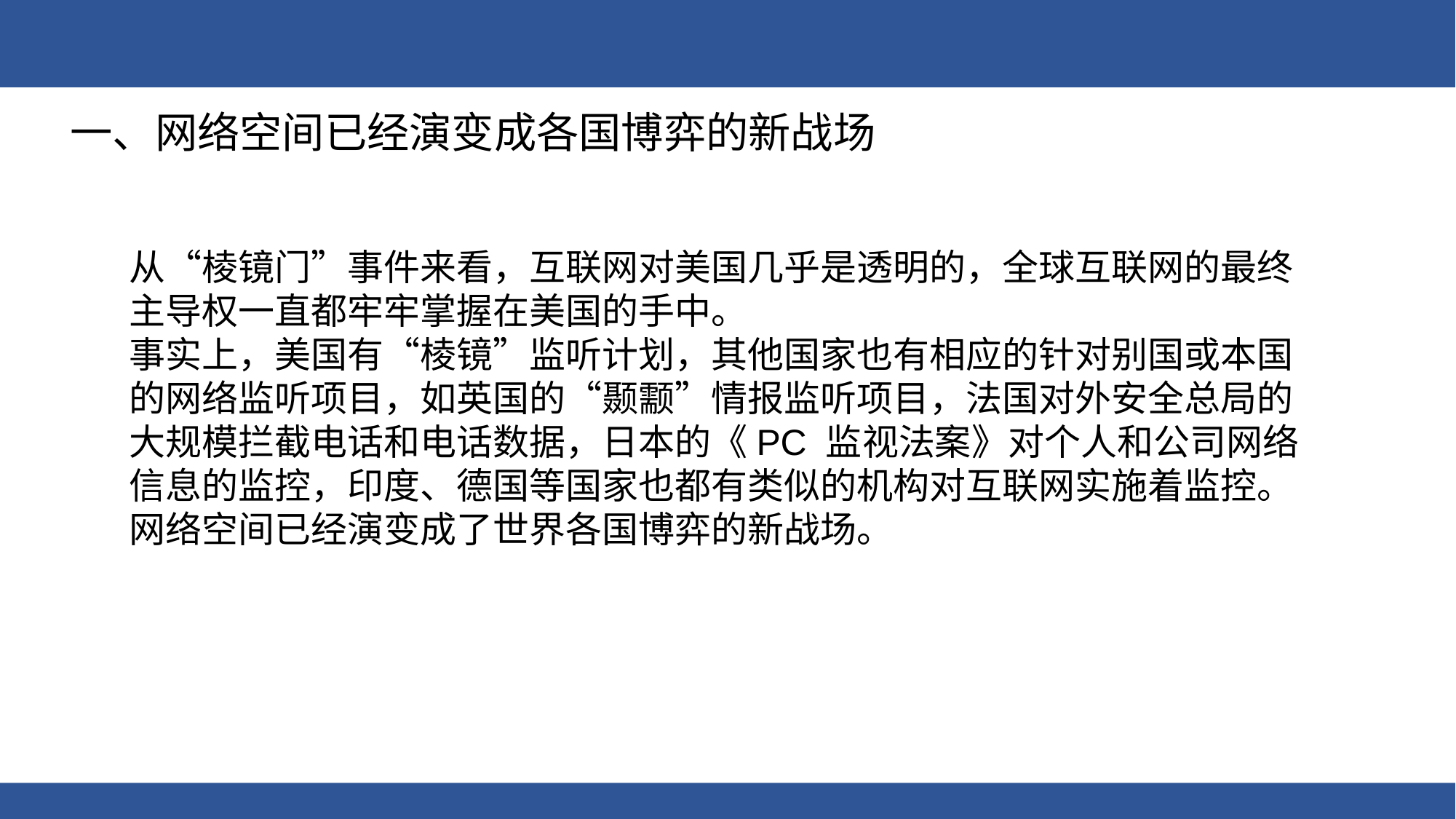

一、网络空间已经演变成各国博弈的新战场
从“棱镜门”事件来看，互联网对美国几乎是透明的，全球互联网的最终主导权一直都牢牢掌握在美国的手中。
事实上，美国有“棱镜”监听计划，其他国家也有相应的针对别国或本国的网络监听项目，如英国的“颞颥”情报监听项目，法国对外安全总局的大规模拦截电话和电话数据，日本的《PC 监视法案》对个人和公司网络信息的监控，印度、德国等国家也都有类似的机构对互联网实施着监控。网络空间已经演变成了世界各国博弈的新战场。